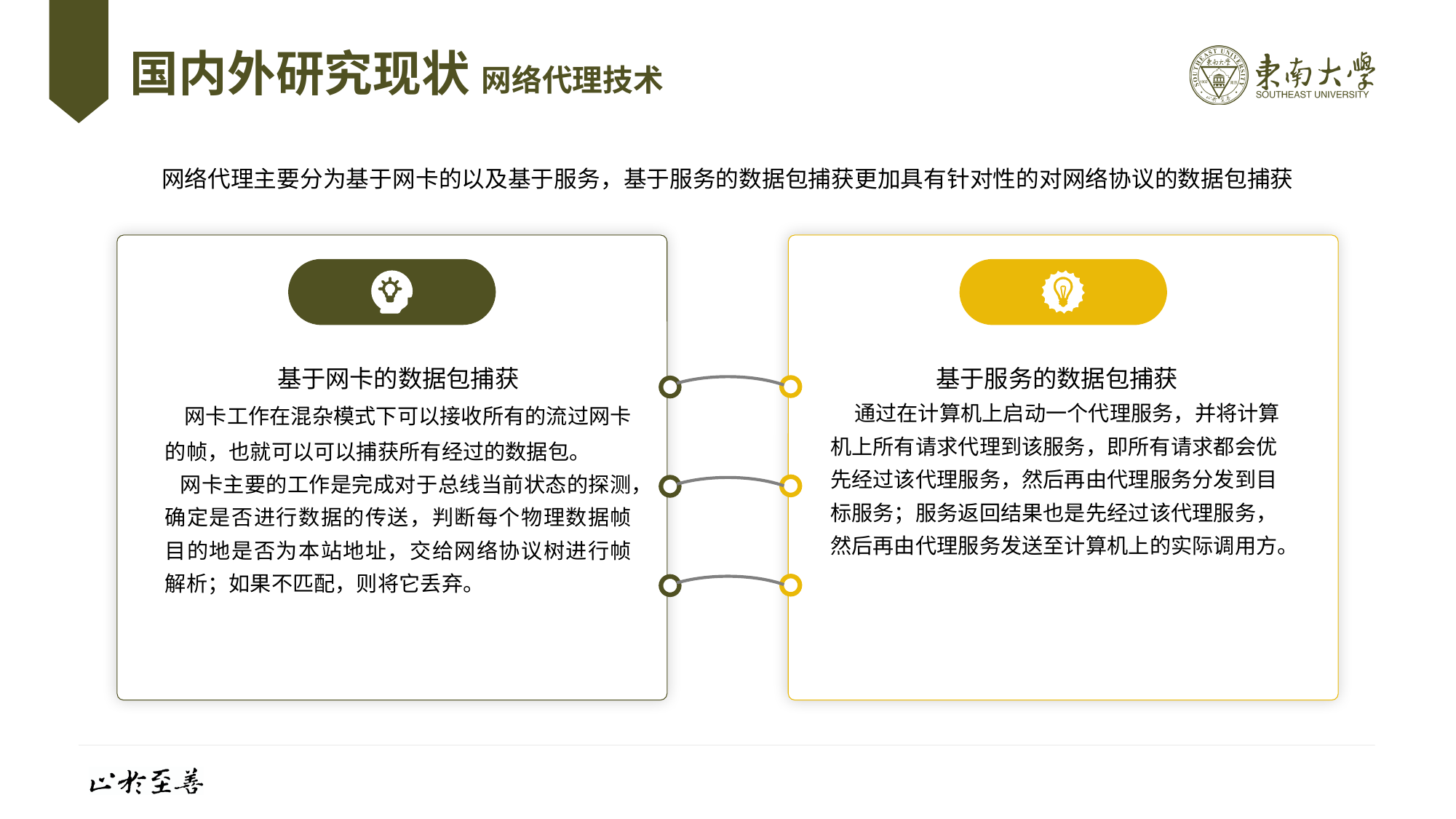

# 国内外研究现状 网络代理技术
网络代理主要分为基于网卡的以及基于服务，基于服务的数据包捕获更加具有针对性的对网络协议的数据包捕获

基于网卡的数据包捕获
   网卡工作在混杂模式下可以接收所有的流过网卡的帧，也就可以可以捕获所有经过的数据包。
  网卡主要的工作是完成对于总线当前状态的探测，确定是否进行数据的传送，判断每个物理数据帧目的地是否为本站地址，交给网络协议树进行帧解析；如果不匹配，则将它丢弃。
基于服务的数据包捕获
    通过在计算机上启动一个代理服务，并将计算机上所有请求代理到该服务，即所有请求都会优先经过该代理服务，然后再由代理服务分发到目标服务；服务返回结果也是先经过该代理服务，然后再由代理服务发送至计算机上的实际调用方。

12